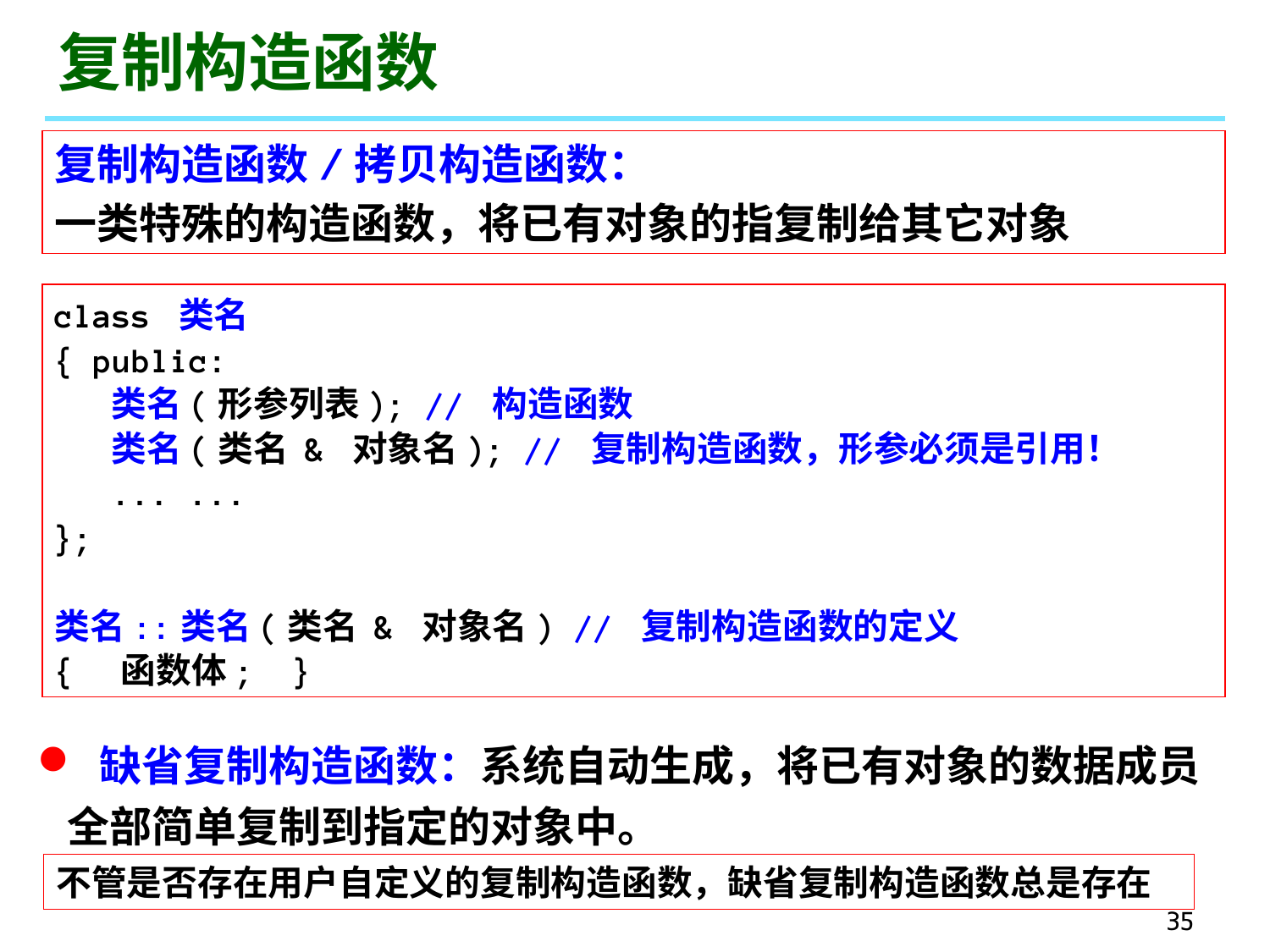

# 复制构造函数
复制构造函数/拷贝构造函数：
一类特殊的构造函数，将已有对象的指复制给其它对象
class 类名
{ public:
      类名(形参列表); // 构造函数
      类名(类名 & 对象名); // 复制构造函数，形参必须是引用！
   ... ...
};

类名::类名(类名 & 对象名) // 复制构造函数的定义
{  函数体;  }
 缺省复制构造函数：系统自动生成，将已有对象的数据成员全部简单复制到指定的对象中。
不管是否存在用户自定义的复制构造函数，缺省复制构造函数总是存在
35